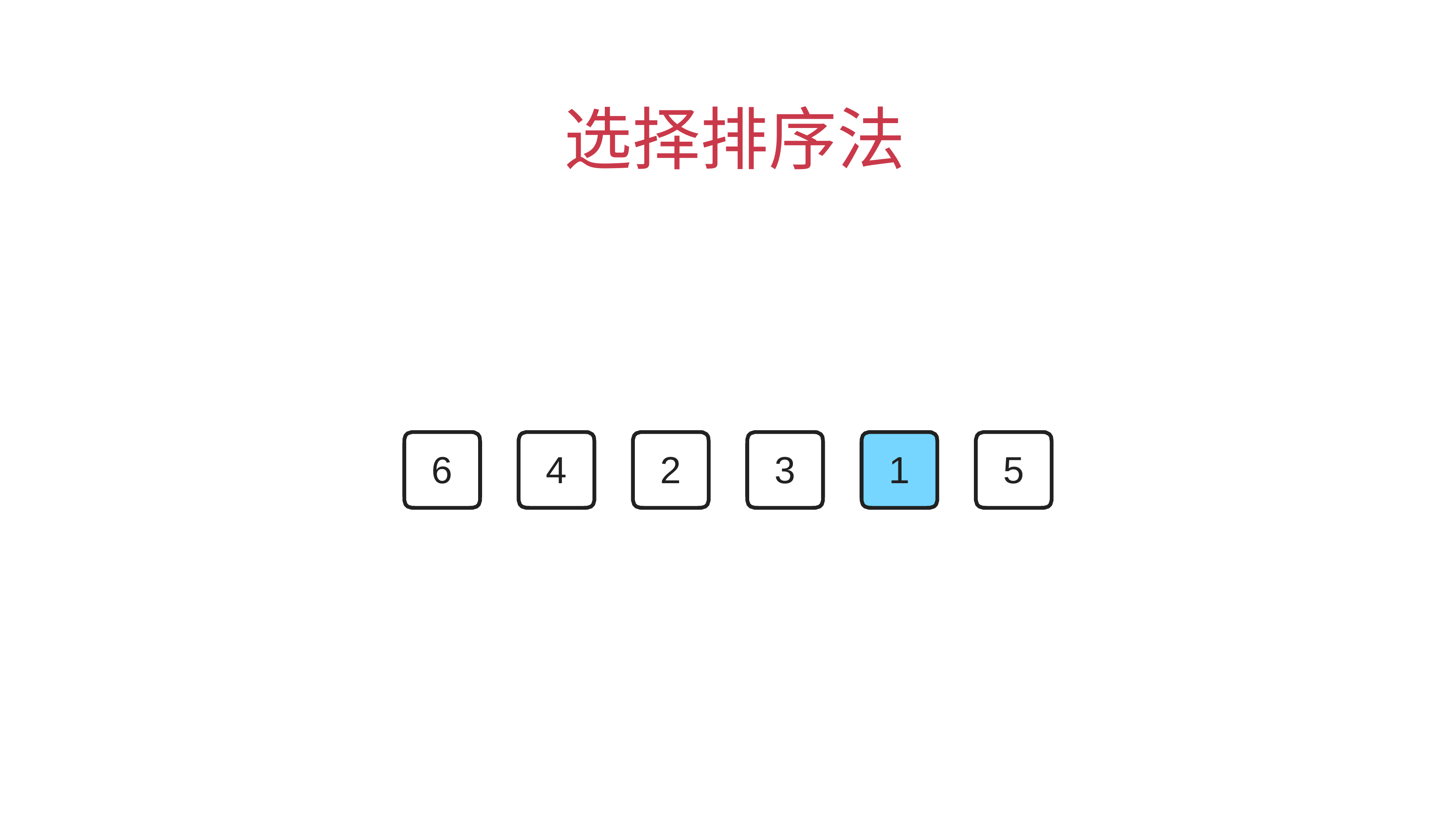

# 选择排序法

6
4
2
3
1
5